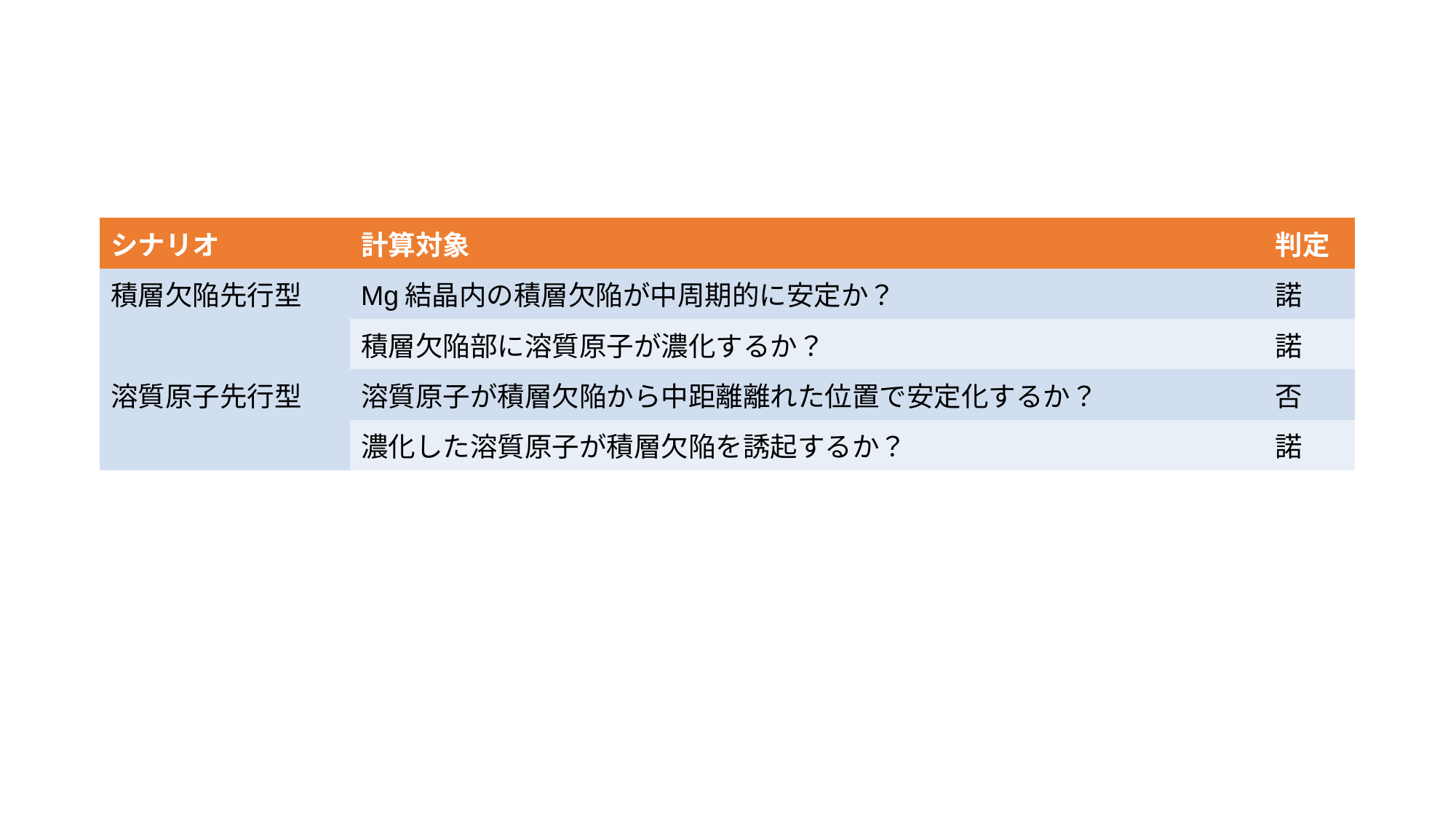

| シナリオ | 計算対象 | 判定 |
| --- | --- | --- |
| 積層欠陥先行型 | Mg結晶内の積層欠陥が中周期的に安定か？ | 諾 |
|  | 積層欠陥部に溶質原子が濃化するか？ | 諾 |
| 溶質原子先行型 | 溶質原子が積層欠陥から中距離離れた位置で安定化するか？ | 否 |
|  | 濃化した溶質原子が積層欠陥を誘起するか？ | 諾 |